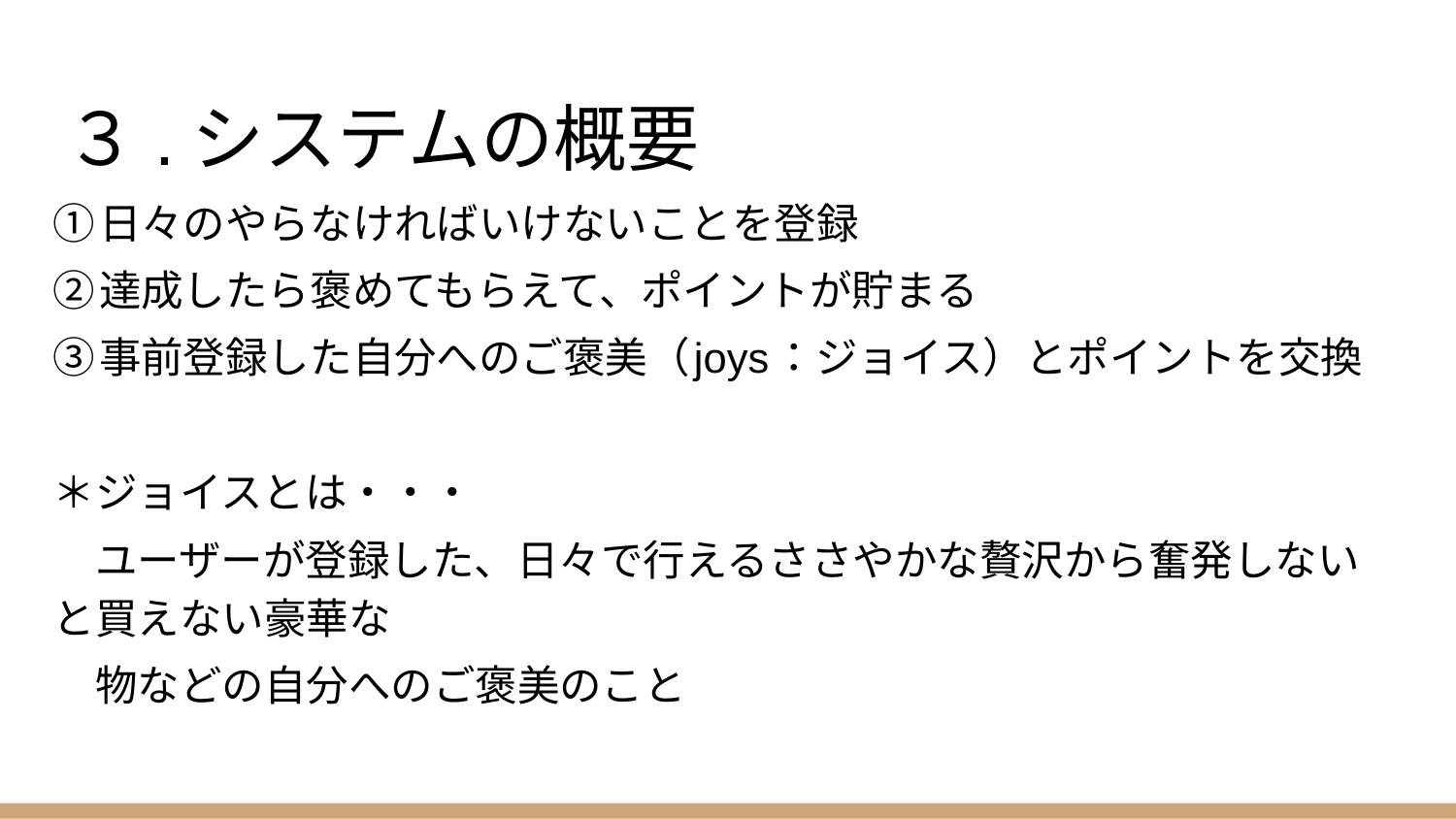

# ３.システムの概要
①日々のやらなければいけないことを登録
②達成したら褒めてもらえて、ポイントが貯まる
③事前登録した自分へのご褒美（joys：ジョイス）とポイントを交換

＊ジョイスとは・・・
　ユーザーが登録した、日々で行えるささやかな贅沢から奮発しないと買えない豪華な
　物などの自分へのご褒美のこと